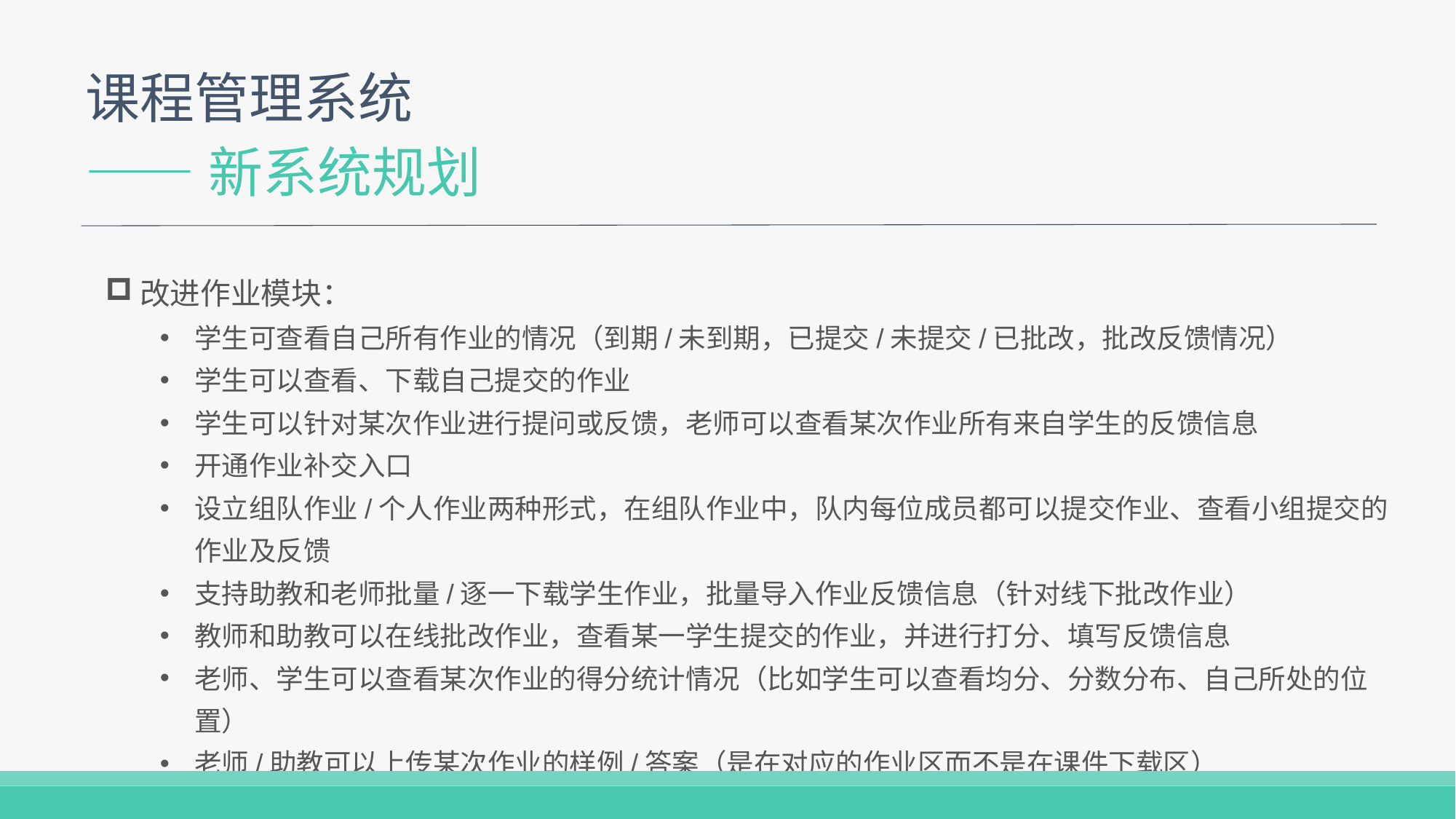

课程管理系统
——新系统规划
改进作业模块：
学生可查看自己所有作业的情况（到期/未到期，已提交/未提交/已批改，批改反馈情况）
学生可以查看、下载自己提交的作业
学生可以针对某次作业进行提问或反馈，老师可以查看某次作业所有来自学生的反馈信息
开通作业补交入口
设立组队作业/个人作业两种形式，在组队作业中，队内每位成员都可以提交作业、查看小组提交的作业及反馈
支持助教和老师批量/逐一下载学生作业，批量导入作业反馈信息（针对线下批改作业）
教师和助教可以在线批改作业，查看某一学生提交的作业，并进行打分、填写反馈信息
老师、学生可以查看某次作业的得分统计情况（比如学生可以查看均分、分数分布、自己所处的位置）
老师/助教可以上传某次作业的样例/答案（是在对应的作业区而不是在课件下载区）